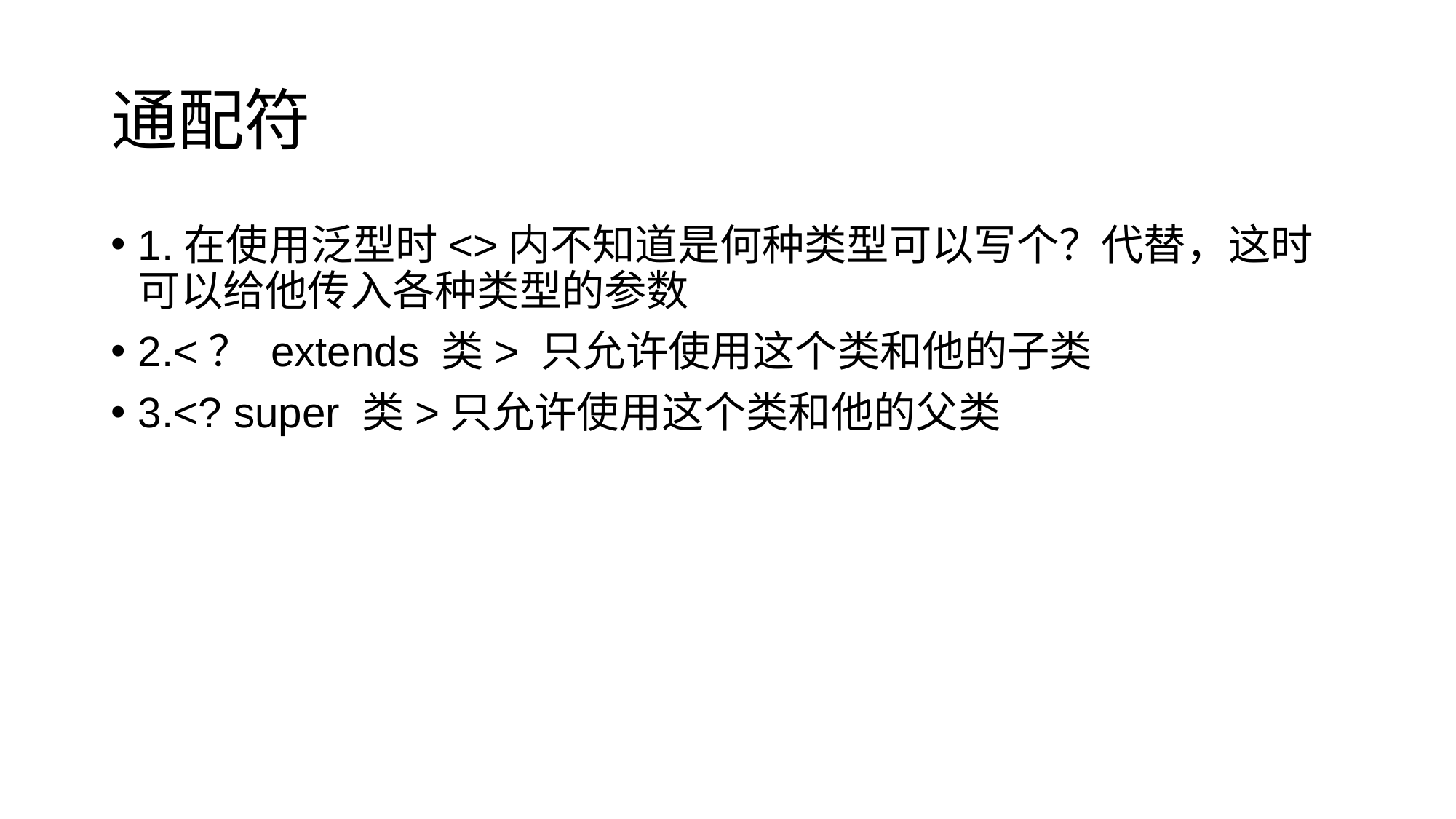

# 通配符
1.在使用泛型时<>内不知道是何种类型可以写个？代替，这时可以给他传入各种类型的参数
2.<？ extends 类> 只允许使用这个类和他的子类
3.<? super 类>只允许使用这个类和他的父类